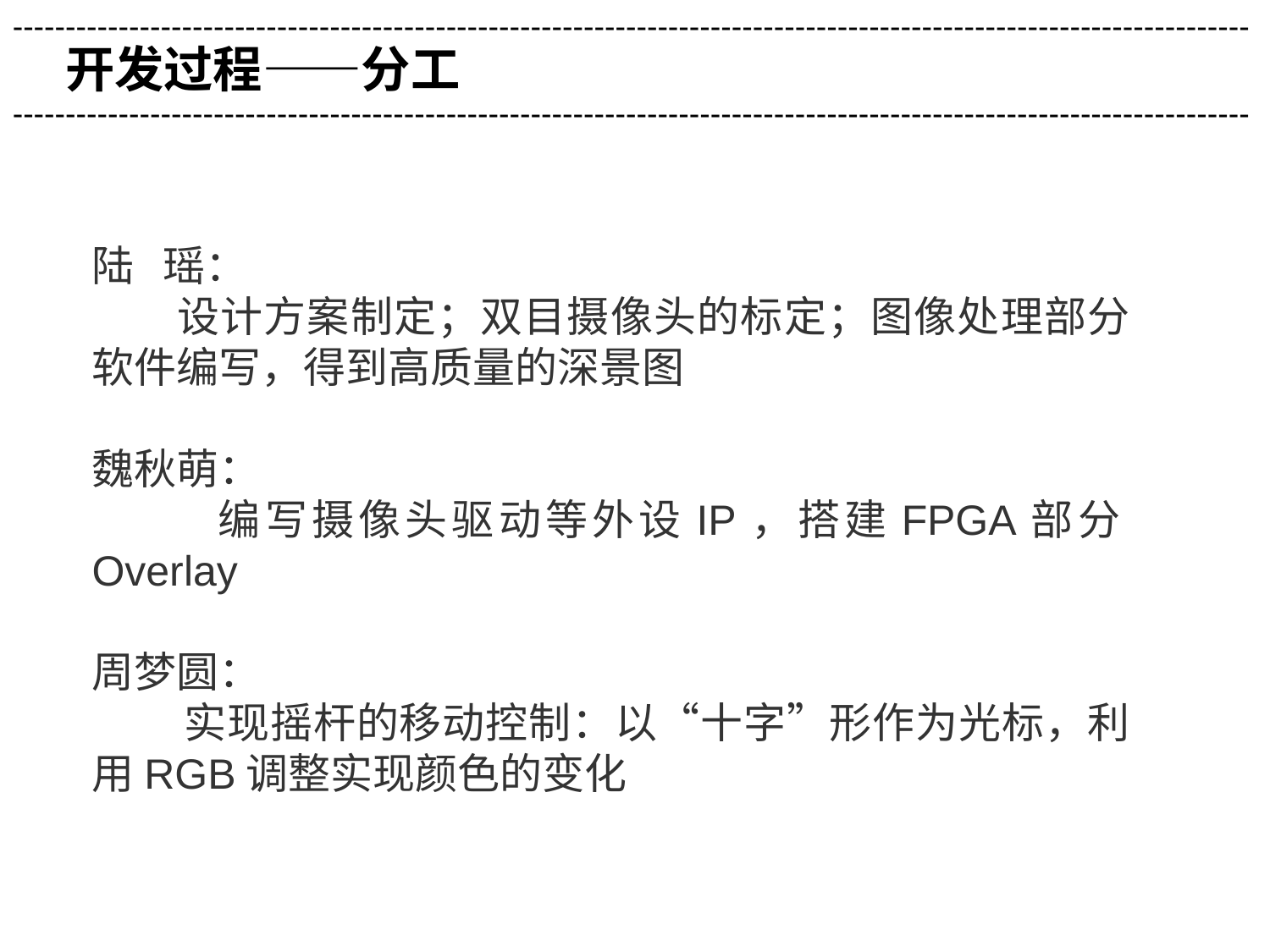

---------------------------------------------------------------------------------------------------------------------
开发过程——分工
---------------------------------------------------------------------------------------------------------------------
陆   瑶：
       设计方案制定；双目摄像头的标定；图像处理部分软件编写，得到高质量的深景图

魏秋萌：
        编写摄像头驱动等外设IP，搭建FPGA部分Overlay

周梦圆：
        实现摇杆的移动控制：以“十字”形作为光标，利用RGB调整实现颜色的变化